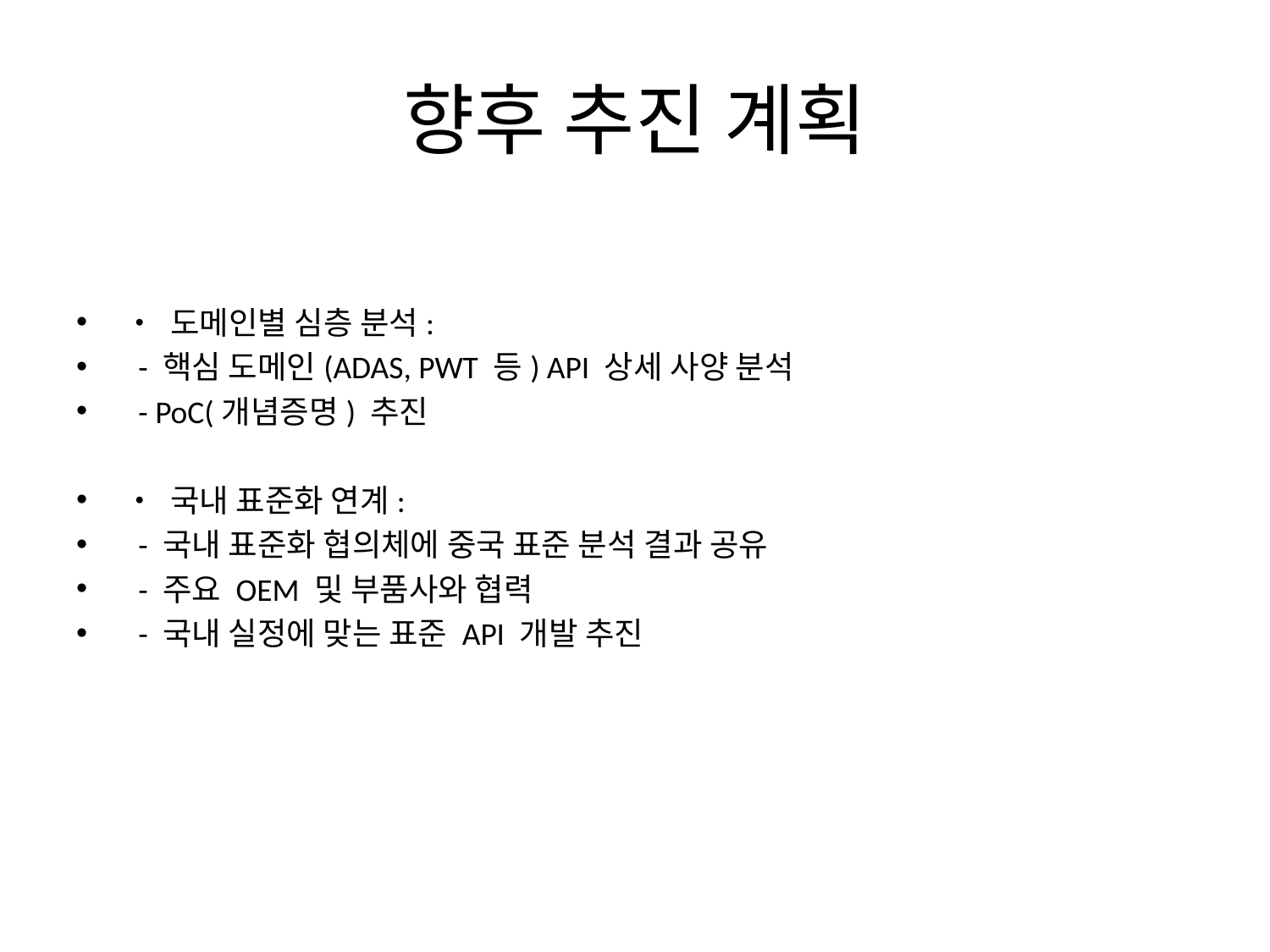

# 향후 추진 계획

• 도메인별 심층 분석:
  - 핵심 도메인(ADAS, PWT 등) API 상세 사양 분석
  - PoC(개념증명) 추진

• 국내 표준화 연계:
  - 국내 표준화 협의체에 중국 표준 분석 결과 공유
  - 주요 OEM 및 부품사와 협력
  - 국내 실정에 맞는 표준 API 개발 추진